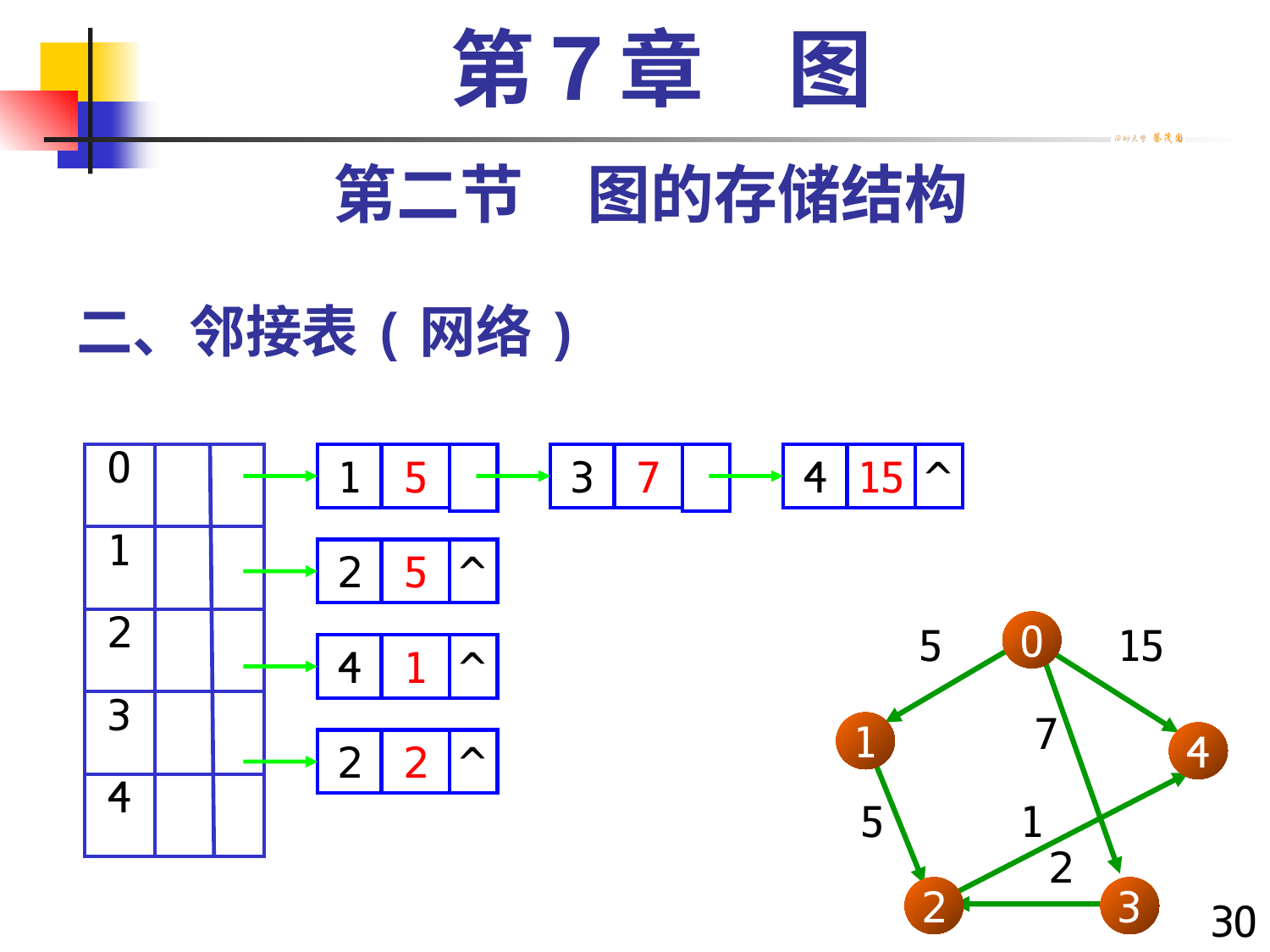

第７章　图
第二节　图的存储结构
# 二、邻接表(网络)
| 0 |  |
| --- | --- |
| 1 |  |
| 2 |  |
| 3 |  |
| 4 |  |
1
5

3
7

4
15
^

2
5
^

4
1
^

2
2
^

0

1
4

2
3

5
15
7
5
1
2
30